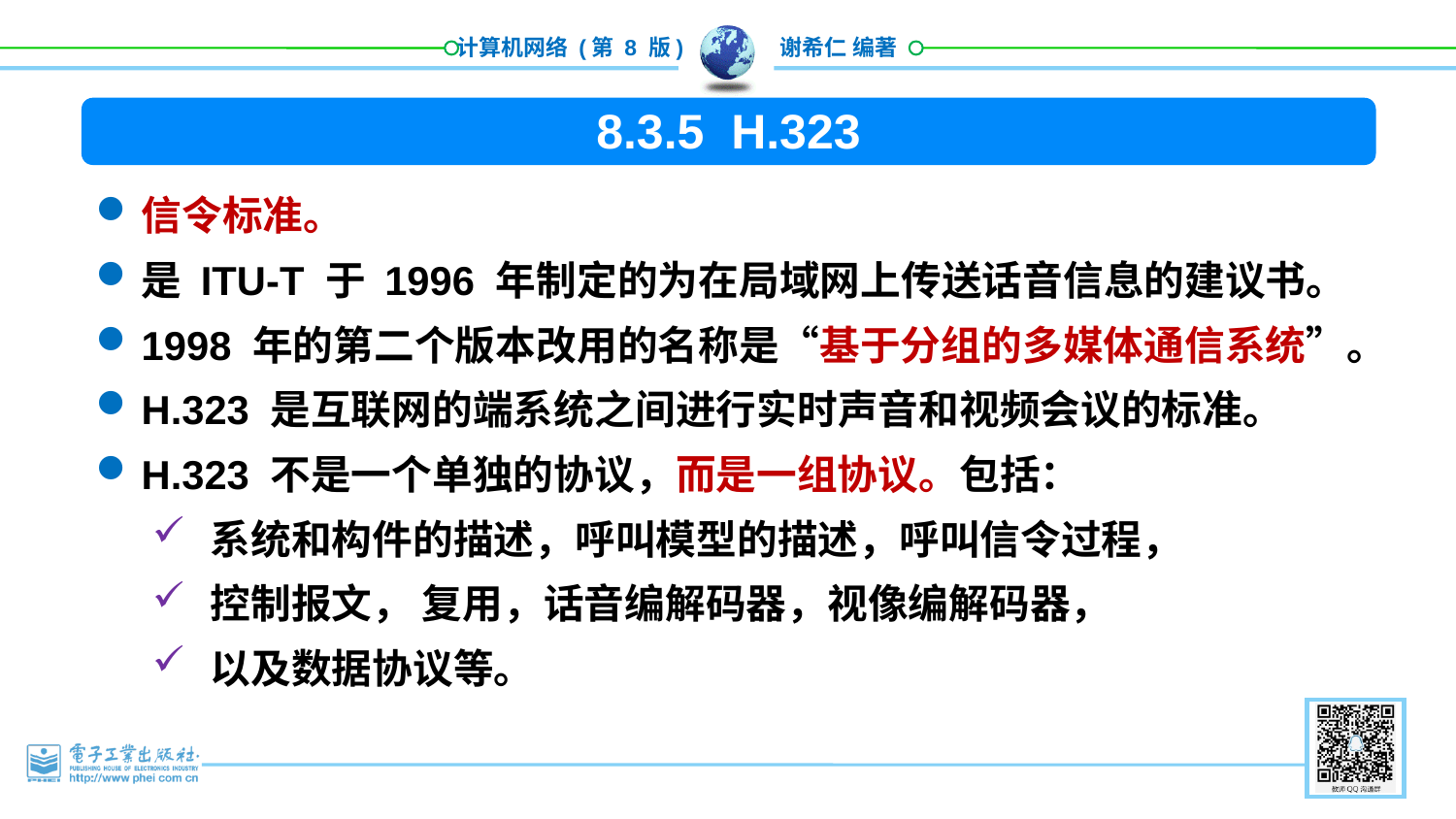

8.3.5  H.323

信令标准。
是 ITU-T 于 1996 年制定的为在局域网上传送话音信息的建议书。
1998 年的第二个版本改用的名称是“基于分组的多媒体通信系统”。
H.323 是互联网的端系统之间进行实时声音和视频会议的标准。
H.323 不是一个单独的协议，而是一组协议。包括：
系统和构件的描述，呼叫模型的描述，呼叫信令过程，
控制报文， 复用，话音编解码器，视像编解码器，
以及数据协议等。